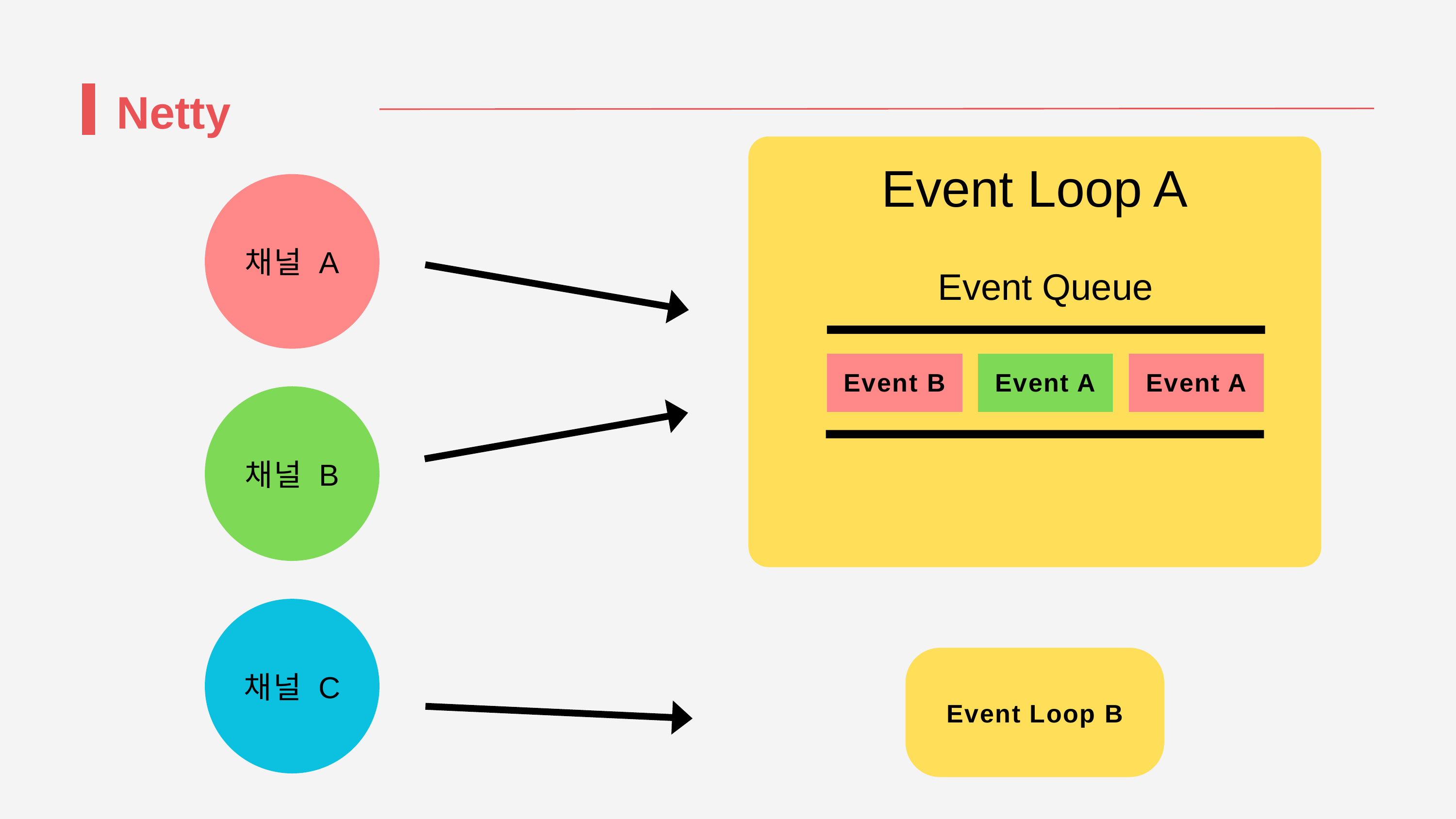

Netty

Event Loop A

채널 A
Event Queue

Event B

Event A

Event A

채널 B

채널 C

Event Loop B